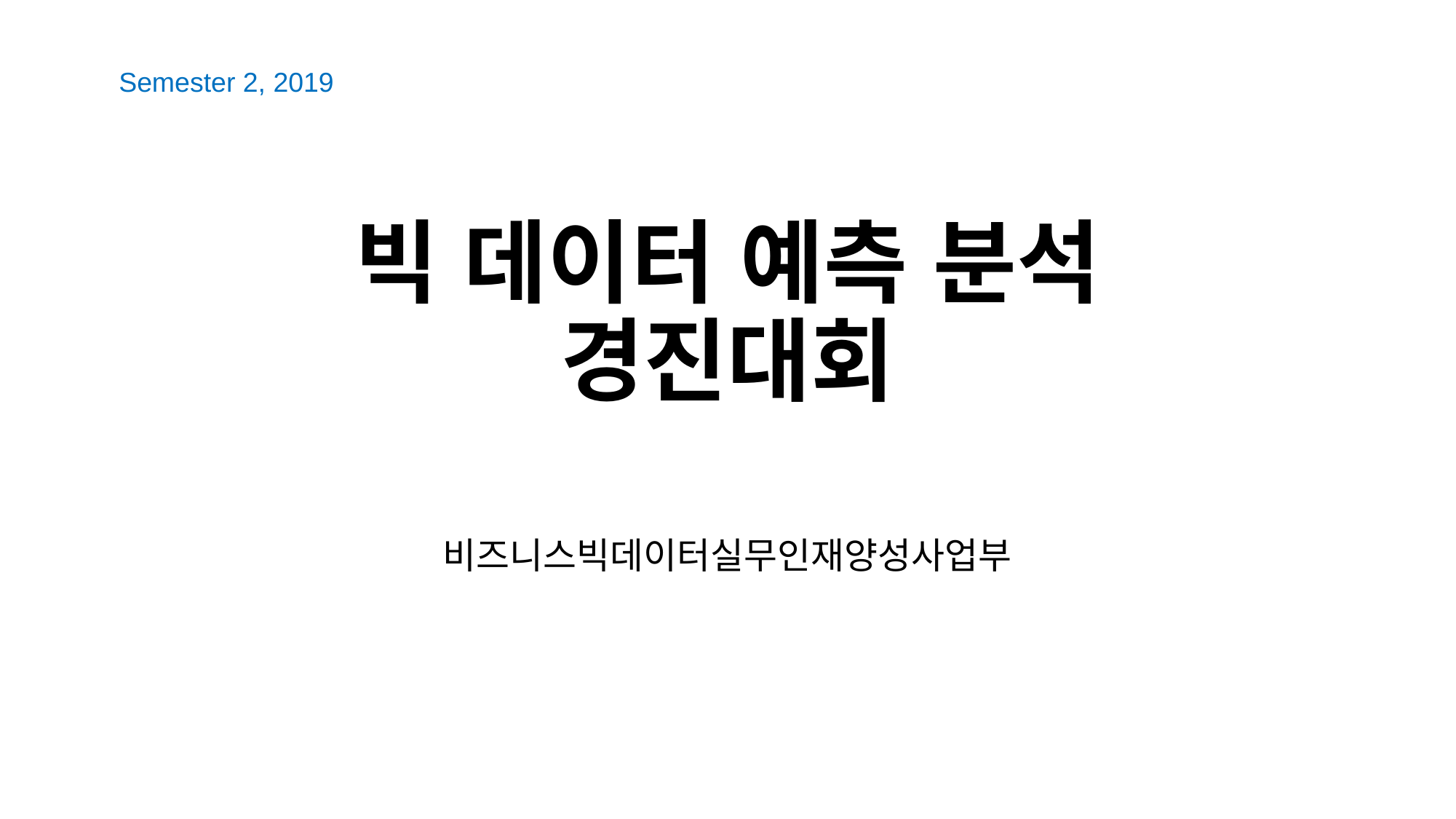

Semester 2, 2019
# 빅 데이터 예측 분석 경진대회
비즈니스빅데이터실무인재양성사업부